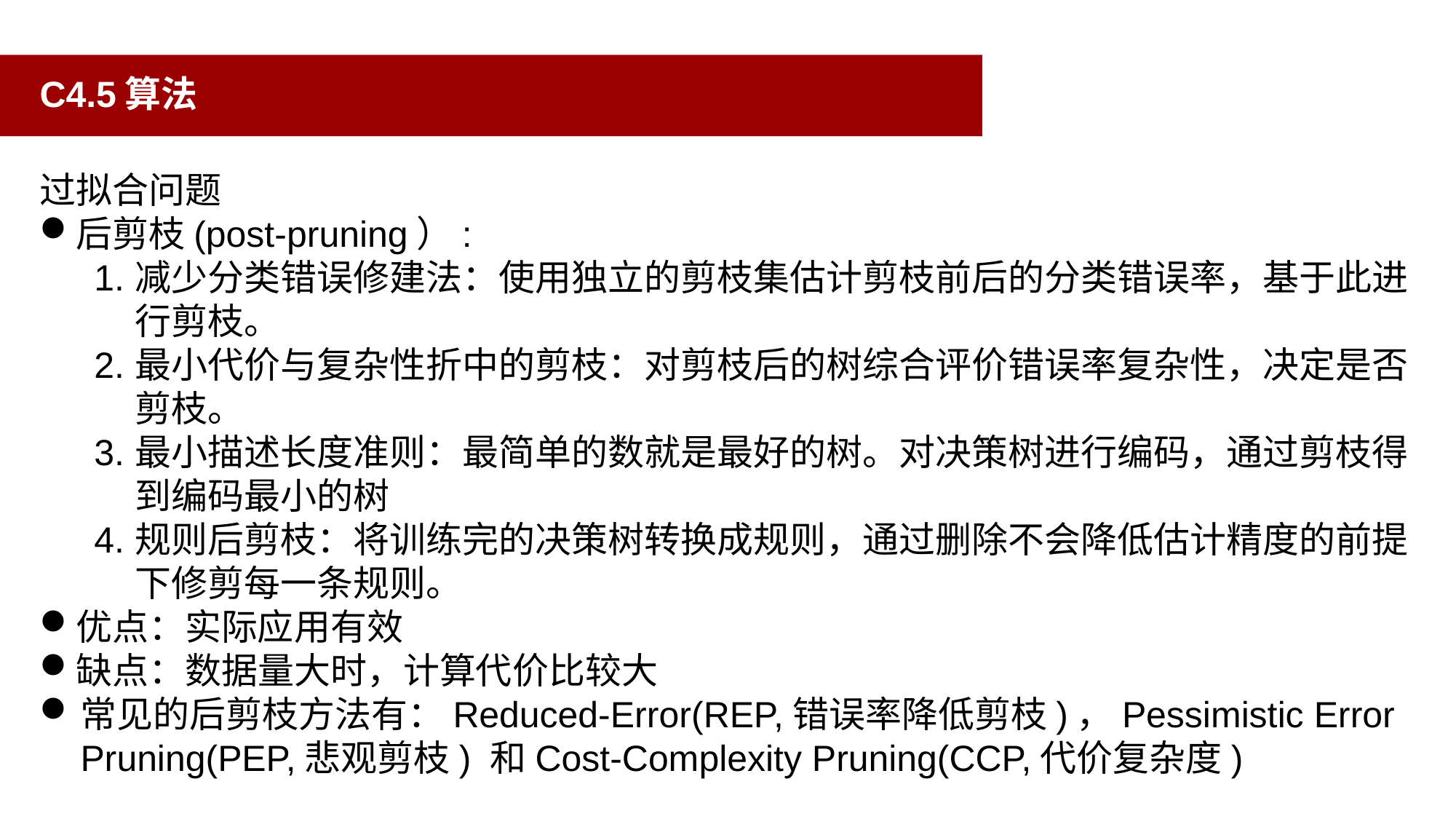

# C4.5算法

过拟合问题
后剪枝(post-pruning）:
减少分类错误修建法：使用独立的剪枝集估计剪枝前后的分类错误率，基于此进行剪枝。
最小代价与复杂性折中的剪枝：对剪枝后的树综合评价错误率复杂性，决定是否剪枝。
最小描述长度准则：最简单的数就是最好的树。对决策树进行编码，通过剪枝得到编码最小的树
规则后剪枝：将训练完的决策树转换成规则，通过删除不会降低估计精度的前提下修剪每一条规则。
优点：实际应用有效
缺点：数据量大时，计算代价比较大
常见的后剪枝方法有：Reduced-Error(REP,错误率降低剪枝)，Pessimistic Error Pruning(PEP,悲观剪枝) 和Cost-Complexity Pruning(CCP,代价复杂度)